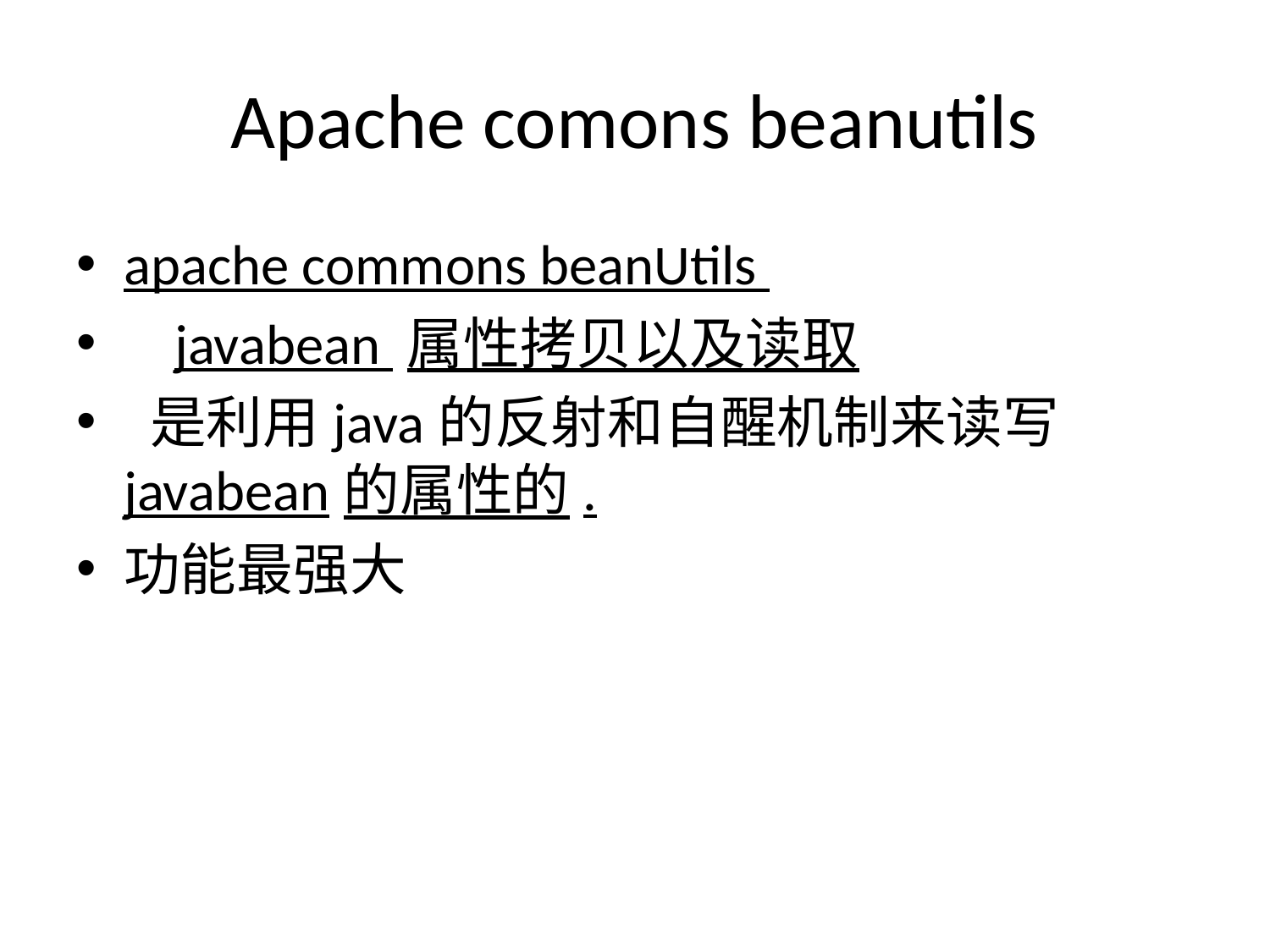

# Apache comons beanutils
apache commons beanUtils
    javabean 属性拷贝以及读取
 是利用java的反射和自醒机制来读写javabean的属性的.
功能最强大